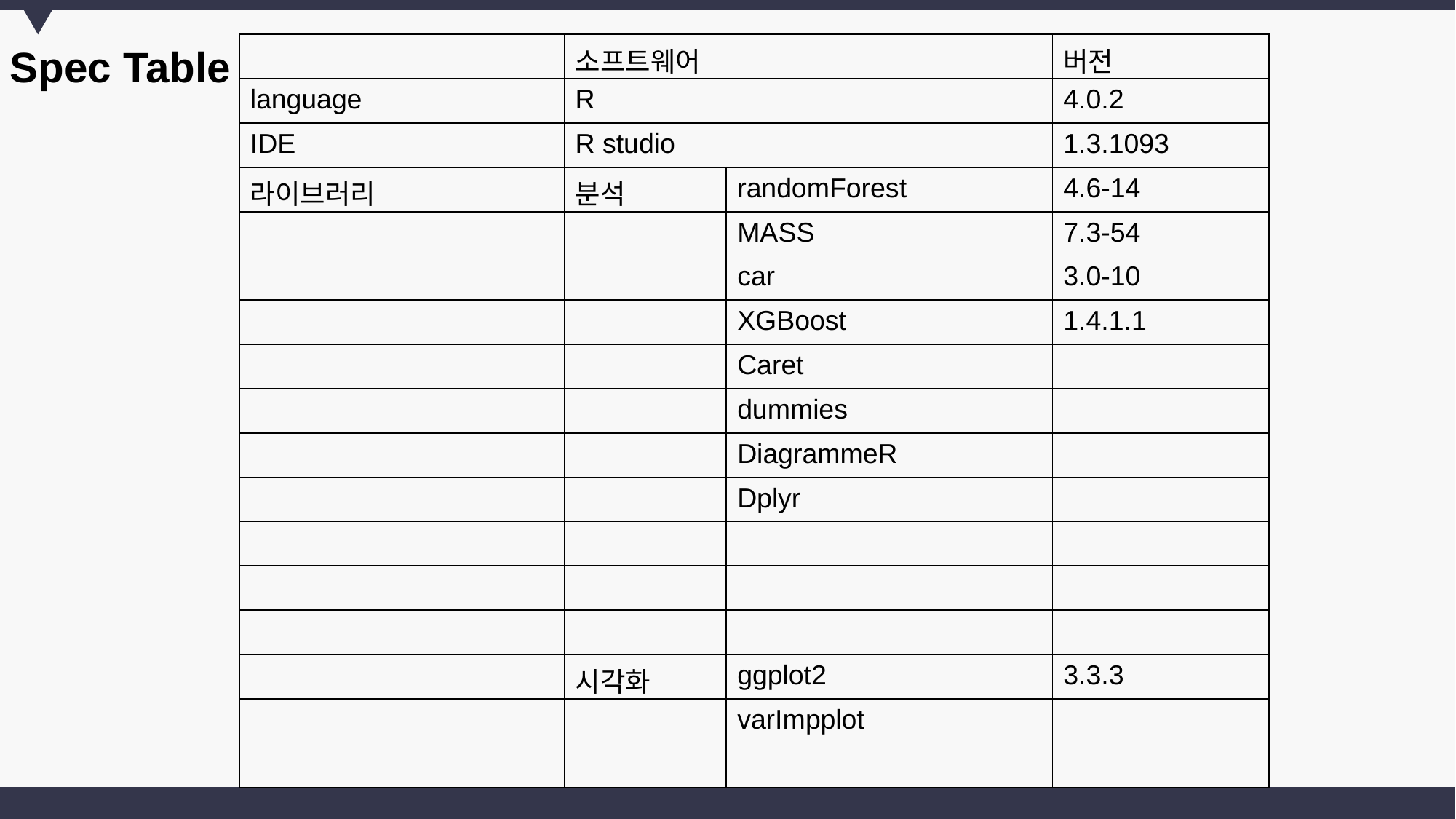

|  | 소프트웨어 |  | 버전 |
| --- | --- | --- | --- |
| language | R |  | 4.0.2 |
| IDE | R studio |  | 1.3.1093 |
| 라이브러리 | 분석 | randomForest | 4.6-14 |
|  |  | MASS | 7.3-54 |
|  |  | car | 3.0-10 |
|  |  | XGBoost | 1.4.1.1 |
|  |  | Caret |  |
|  |  | dummies |  |
|  |  | DiagrammeR |  |
|  |  | Dplyr |  |
|  |  |  |  |
|  |  |  |  |
|  |  |  |  |
|  | 시각화 | ggplot2 | 3.3.3 |
|  |  | varImpplot |  |
|  |  |  |  |
Spec Table